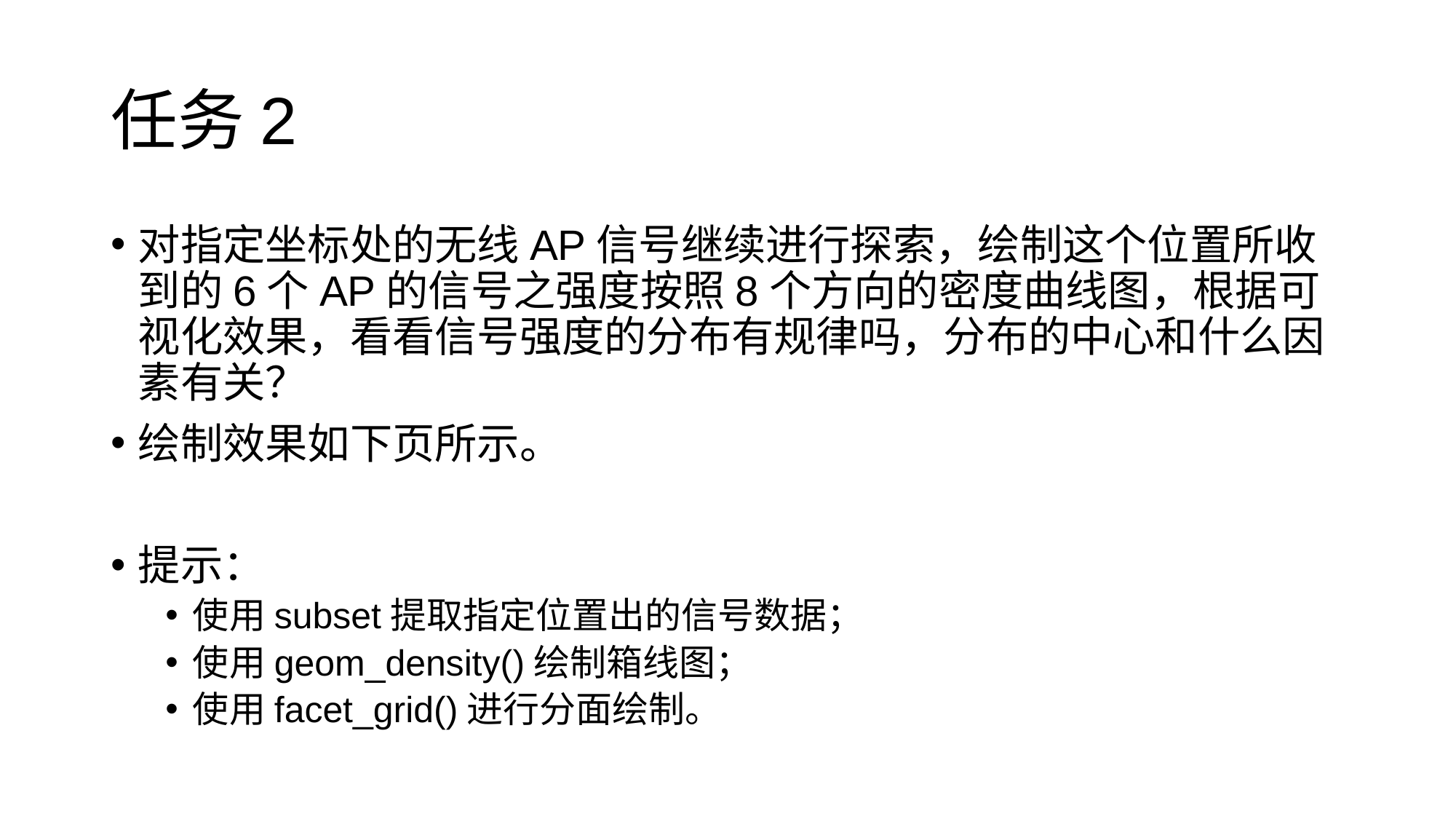

# 任务2
对指定坐标处的无线AP信号继续进行探索，绘制这个位置所收到的6个AP的信号之强度按照8个方向的密度曲线图，根据可视化效果，看看信号强度的分布有规律吗，分布的中心和什么因素有关？
绘制效果如下页所示。

提示：
使用subset提取指定位置出的信号数据；
使用geom_density()绘制箱线图；
使用facet_grid()进行分面绘制。